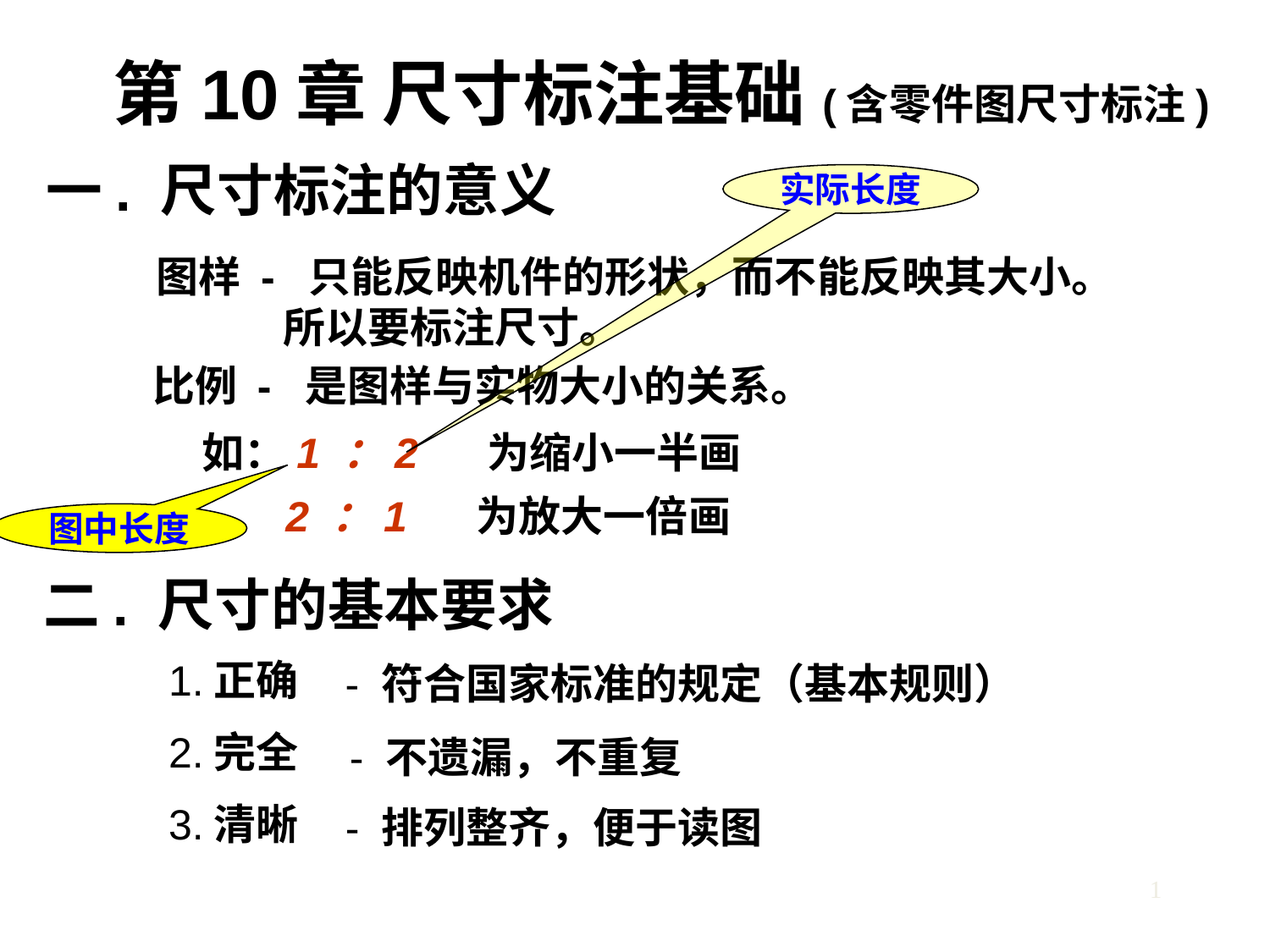

第10章 尺寸标注基础(含零件图尺寸标注)
一. 尺寸标注的意义
实际长度
图样 -  只能反映机件的形状，而不能反映其大小。
	所以要标注尺寸。
比例 -  是图样与实物大小的关系。
如：1 ：2     为缩小一半画
2 ：1     为放大一倍画
图中长度
二. 尺寸的基本要求
1.正确

2.完全

3.清晰
- 符合国家标准的规定（基本规则）
- 不遗漏，不重复
- 排列整齐，便于读图
1